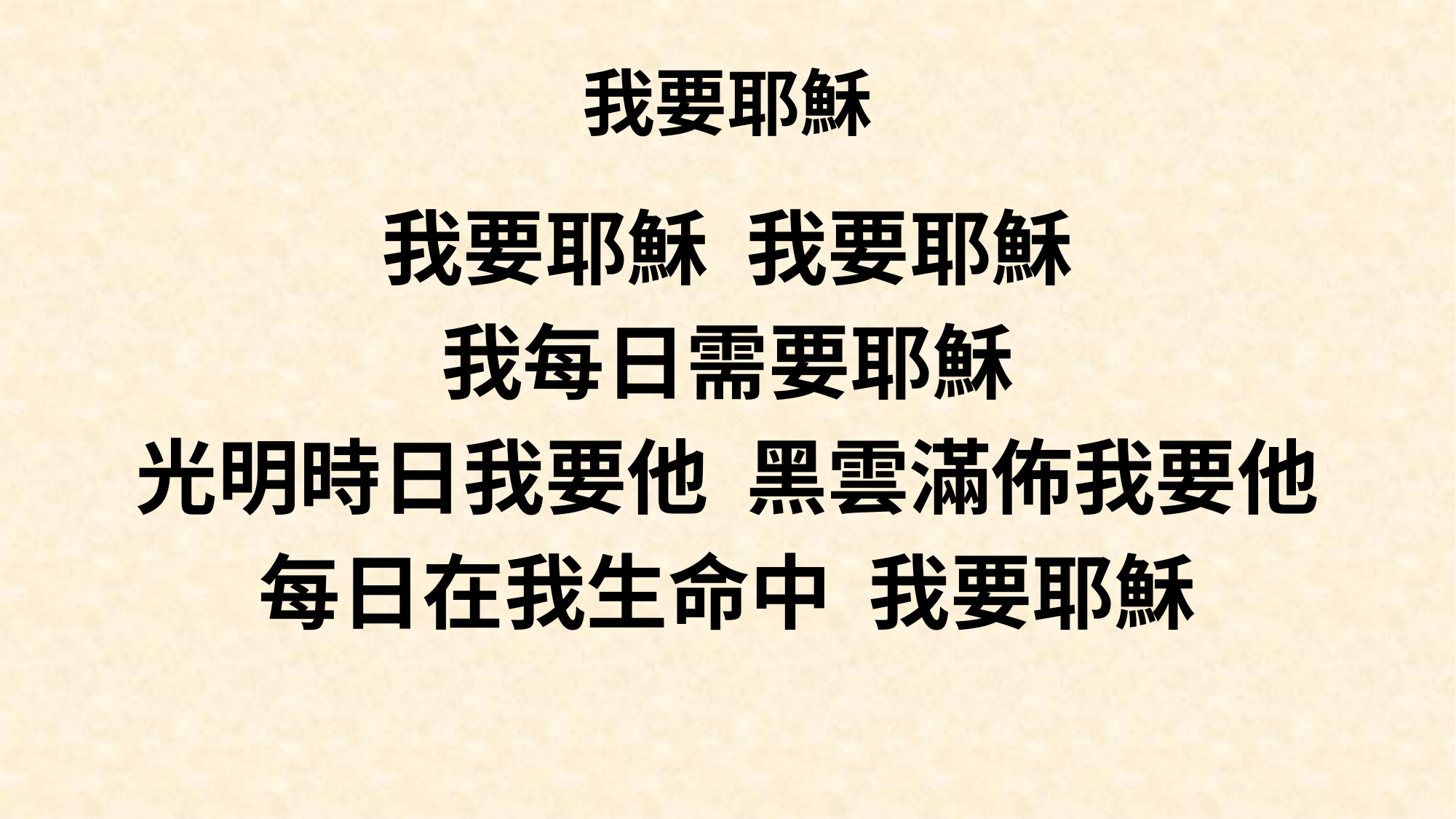

# 我要耶穌
我要耶穌  我要耶穌
我每日需要耶穌
光明時日我要他  黑雲滿佈我要他
每日在我生命中  我要耶穌